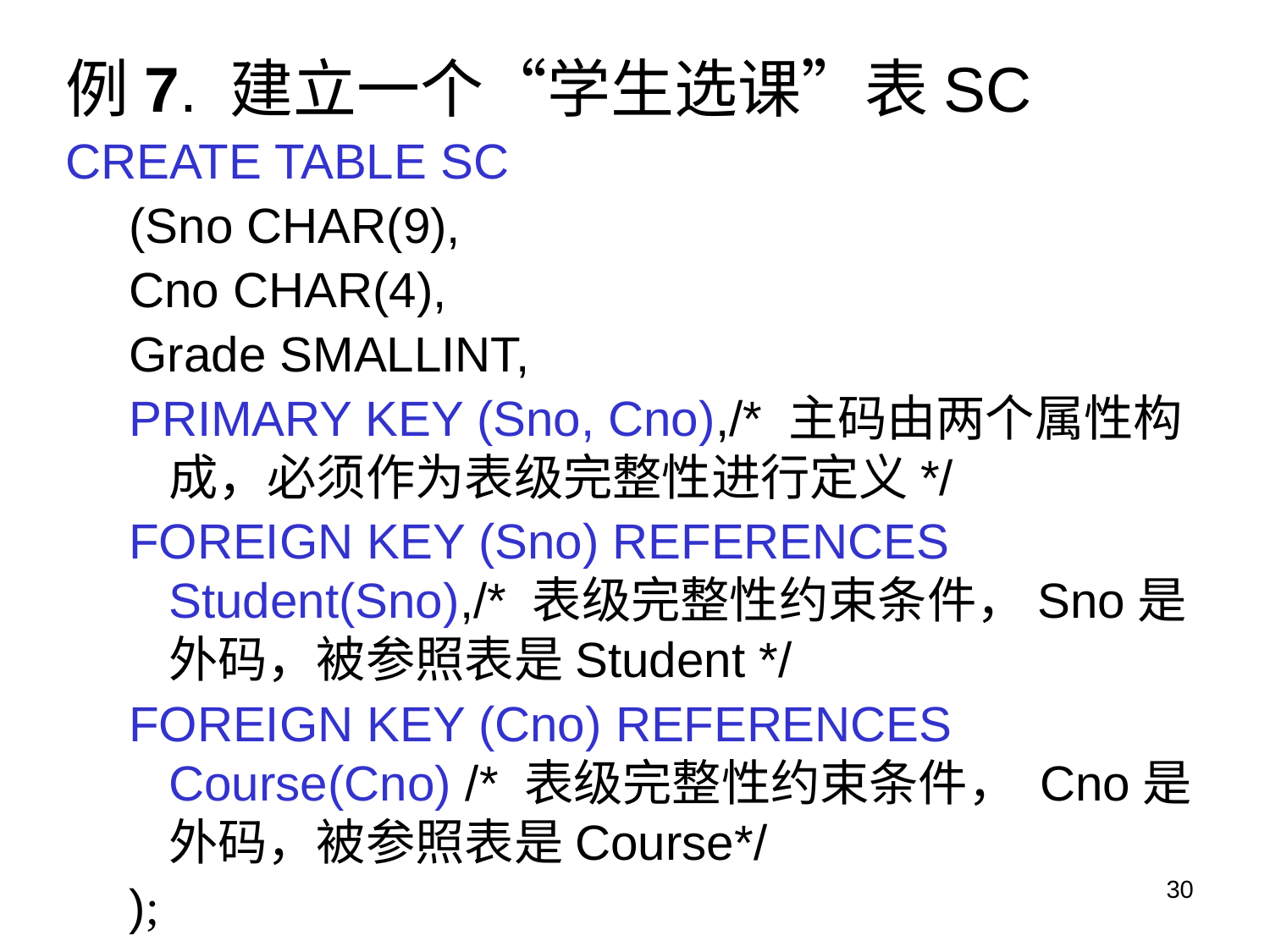

例7. 建立一个“学生选课”表SC
CREATE TABLE SC
(Sno CHAR(9),
Cno CHAR(4),
Grade SMALLINT,
PRIMARY KEY (Sno, Cno),/* 主码由两个属性构成，必须作为表级完整性进行定义*/
FOREIGN KEY (Sno) REFERENCES Student(Sno),/* 表级完整性约束条件，Sno是外码，被参照表是Student */
FOREIGN KEY (Cno) REFERENCES Course(Cno) /* 表级完整性约束条件， Cno是外码，被参照表是Course*/
);
30